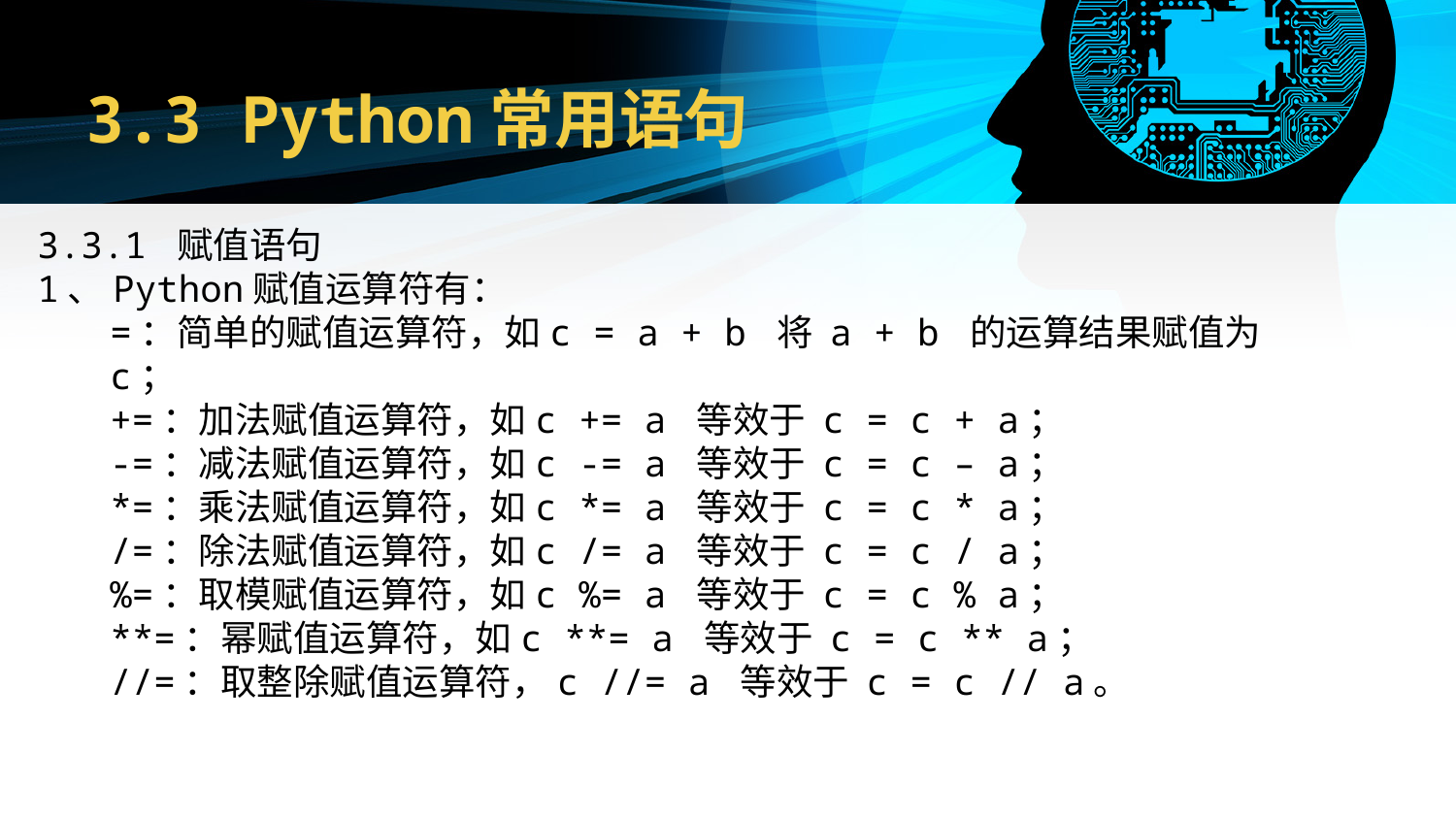

# 3.3 Python常用语句
3.3.1 赋值语句
1、Python赋值运算符有：
=：简单的赋值运算符，如c = a + b 将 a + b 的运算结果赋值为 c；
+=：加法赋值运算符，如c += a 等效于 c = c + a；
-=：减法赋值运算符，如c -= a 等效于 c = c – a；
*=：乘法赋值运算符，如c *= a 等效于 c = c * a；
/=：除法赋值运算符，如c /= a 等效于 c = c / a；
%=：取模赋值运算符，如c %= a 等效于 c = c % a；
**=：幂赋值运算符，如c **= a 等效于 c = c ** a；
//=：取整除赋值运算符，c //= a 等效于 c = c // a。